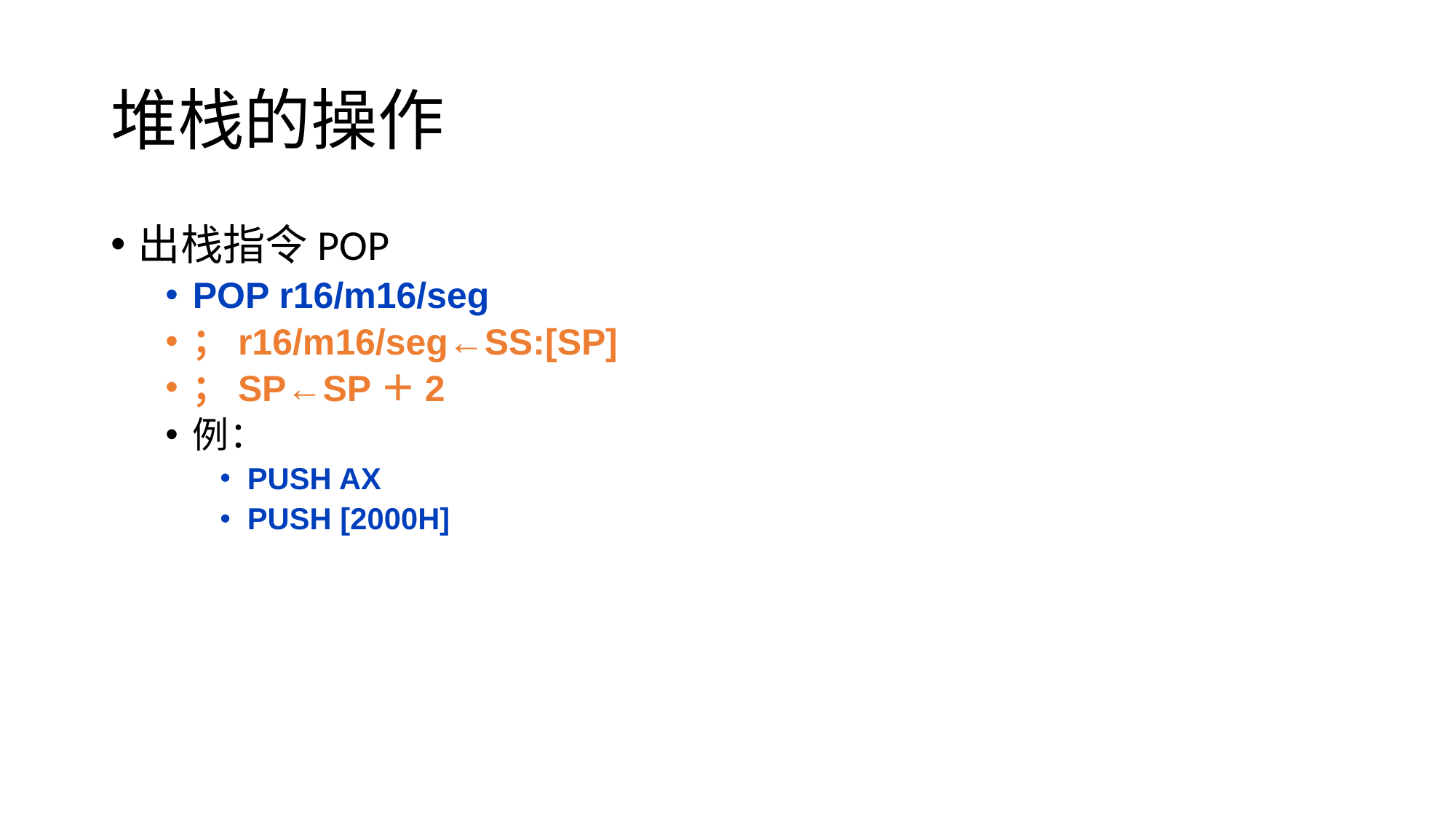

# 堆栈的操作
出栈指令POP
POP r16/m16/seg
；r16/m16/seg←SS:[SP]
；SP←SP＋2
例：
PUSH AX
PUSH [2000H]